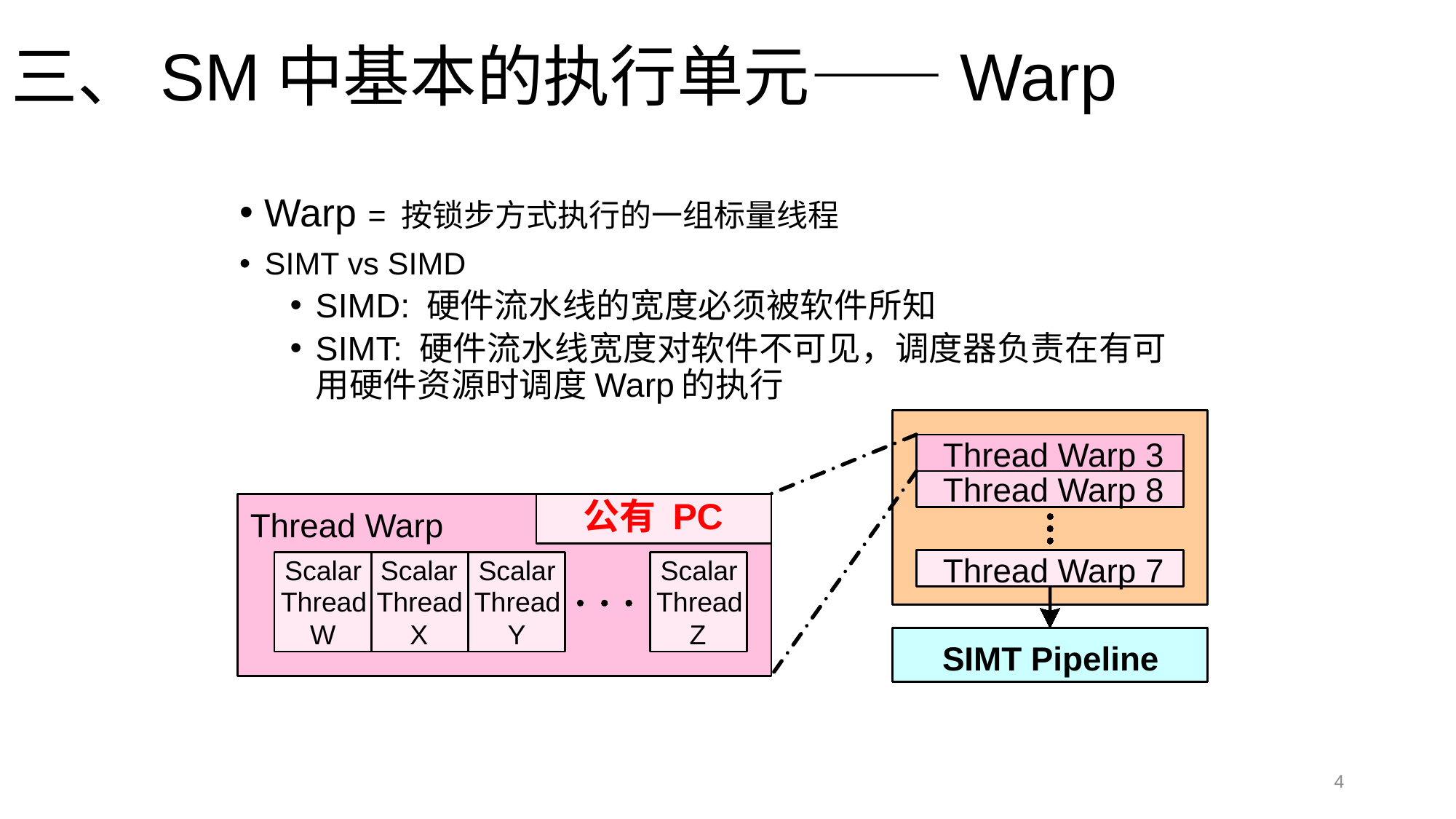

# 三、SM中基本的执行单元——Warp
Warp = 按锁步方式执行的一组标量线程
SIMT vs SIMD
SIMD: 硬件流水线的宽度必须被软件所知
SIMT: 硬件流水线宽度对软件不可见，调度器负责在有可用硬件资源时调度Warp的执行

Thread Warp 3

Thread Warp 8

公有 PC

Thread Warp

Thread Warp 7

Scalar
Scalar
Scalar
Scalar
Thread
Thread
Thread
Thread

W
X
Y
Z

SIMT Pipeline
4